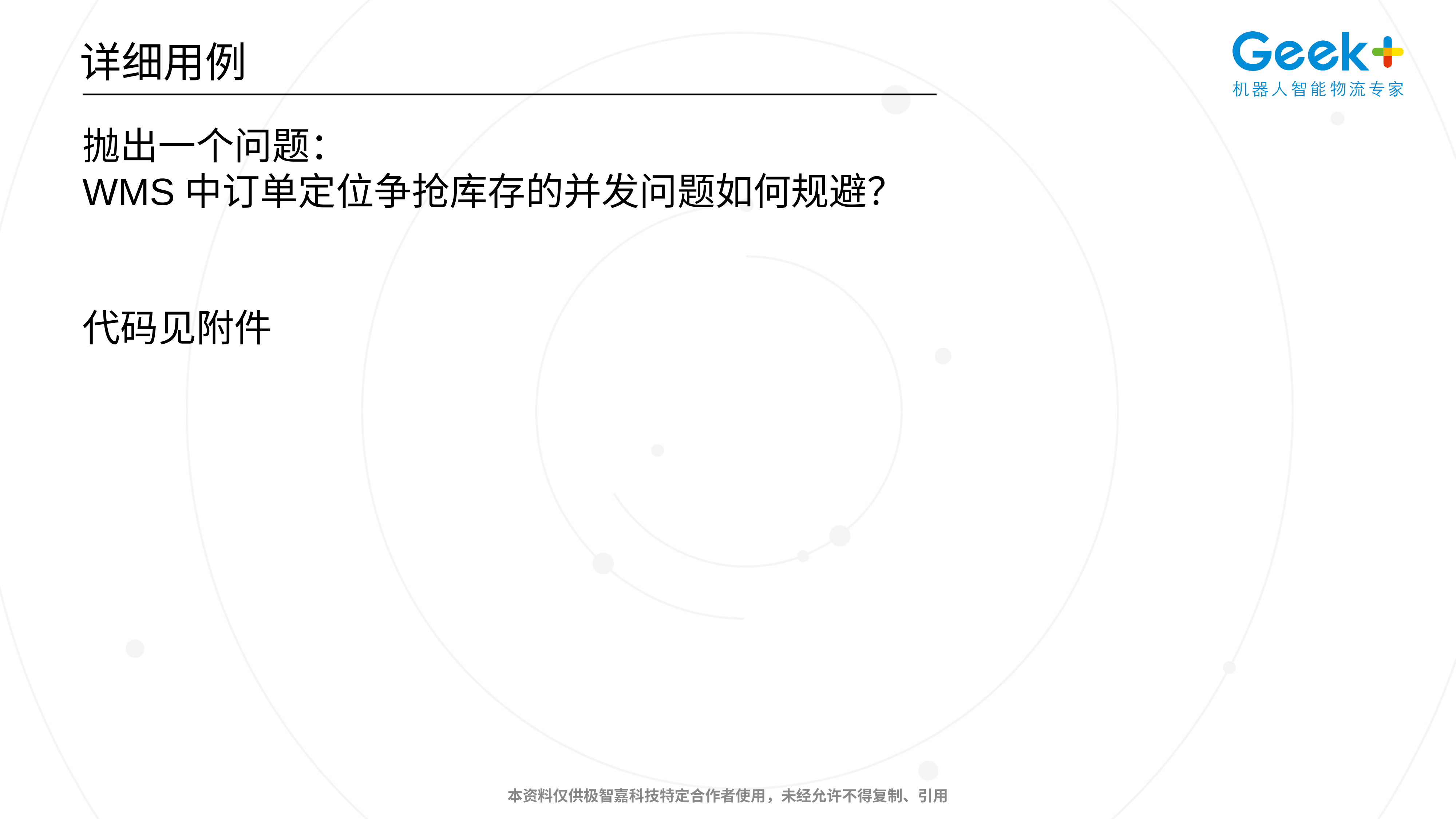

详细用例
抛出一个问题：
WMS中订单定位争抢库存的并发问题如何规避？

代码见附件